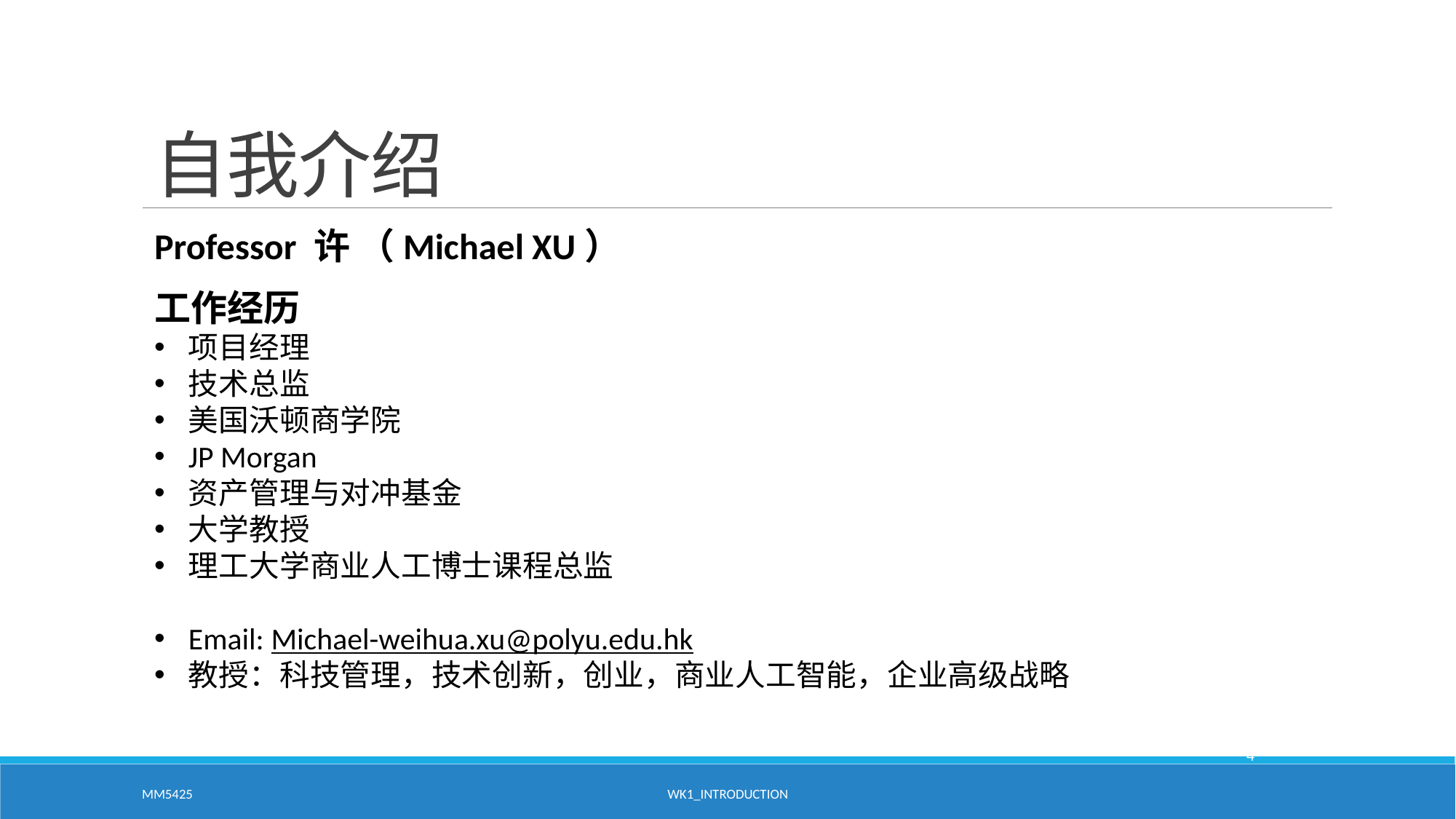

# 自我介绍
Professor 许 （Michael XU）
工作经历
项目经理
技术总监
美国沃顿商学院
JP Morgan
资产管理与对冲基金
大学教授
理工大学商业人工博士课程总监
Email: Michael-weihua.xu@polyu.edu.hk
教授：科技管理，技术创新，创业，商业人工智能，企业高级战略

4
MM5425
WK1_Introduction